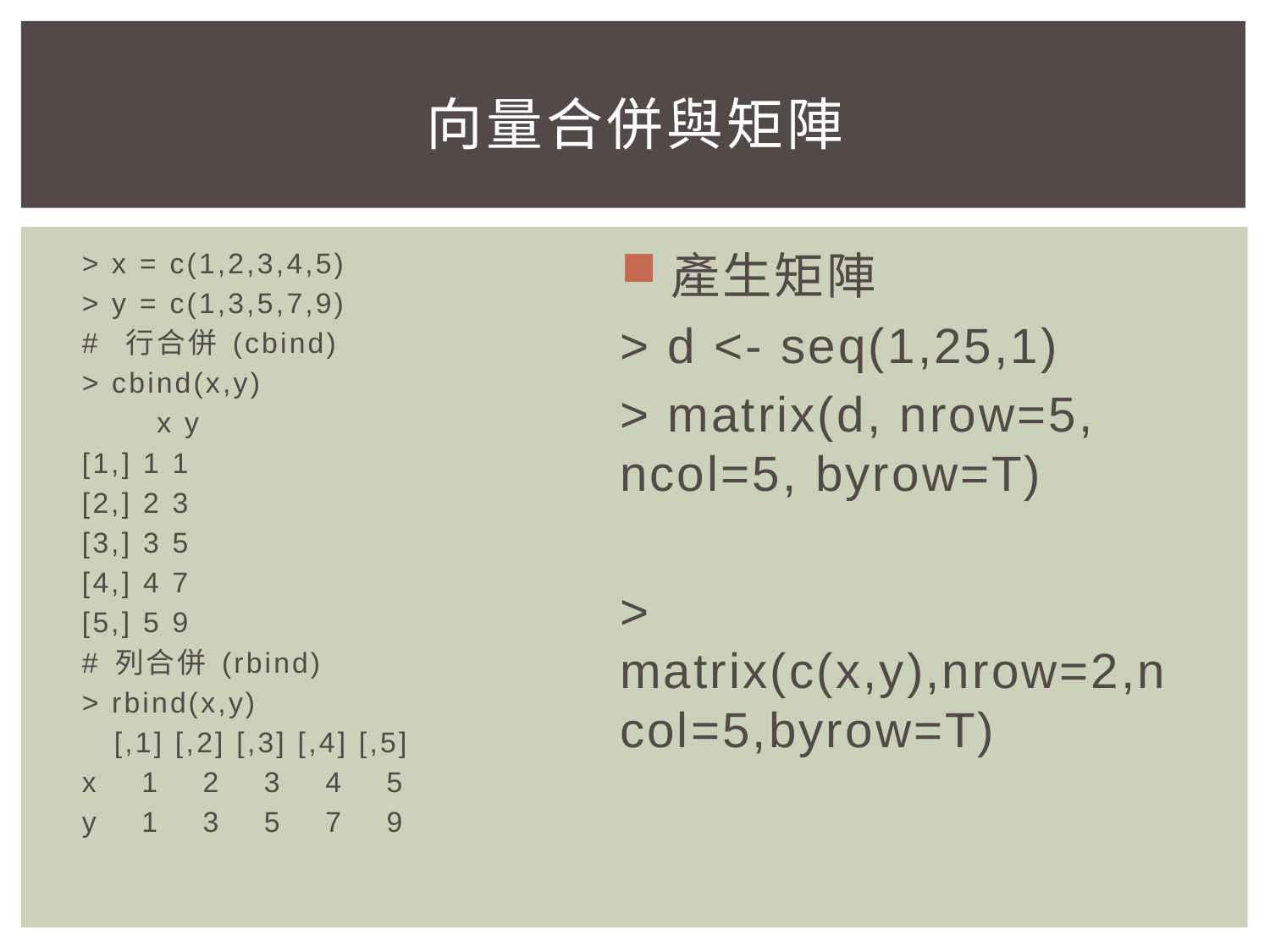

# 向量合併與矩陣
> x = c(1,2,3,4,5)
> y = c(1,3,5,7,9)
#  行合併 (cbind)
> cbind(x,y)
       x y
[1,] 1 1
[2,] 2 3
[3,] 3 5
[4,] 4 7
[5,] 5 9
# 列合併 (rbind)
> rbind(x,y)
   [,1] [,2] [,3] [,4] [,5]
x    1    2    3    4    5
y    1    3    5    7    9

產生矩陣
> d <- seq(1,25,1)
> matrix(d, nrow=5, ncol=5, byrow=T)

> matrix(c(x,y),nrow=2,ncol=5,byrow=T)